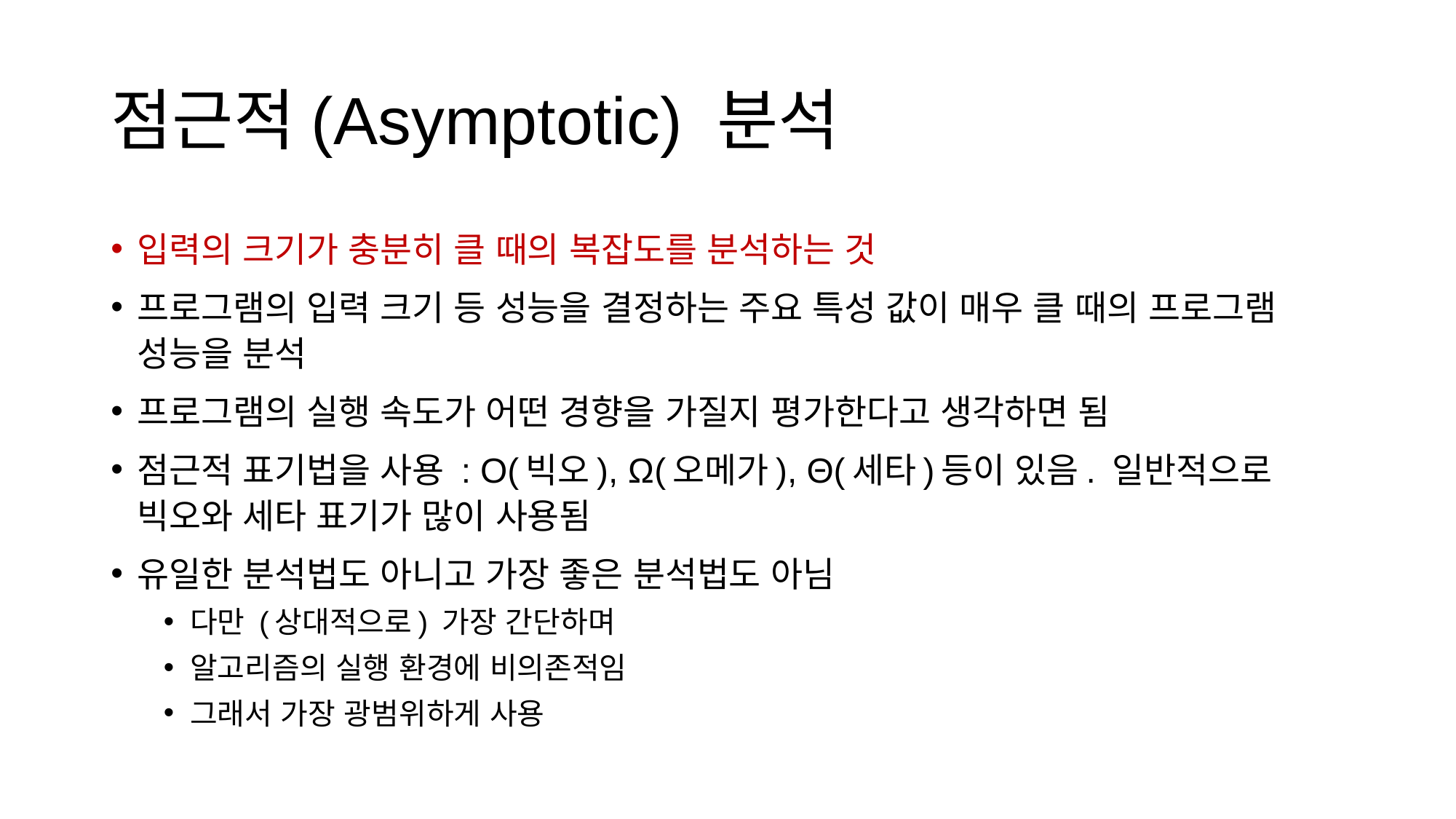

# 점근적(Asymptotic) 분석
입력의 크기가 충분히 클 때의 복잡도를 분석하는 것
프로그램의 입력 크기 등 성능을 결정하는 주요 특성 값이 매우 클 때의 프로그램 성능을 분석
프로그램의 실행 속도가 어떤 경향을 가질지 평가한다고 생각하면 됨
점근적 표기법을 사용 : O(빅오), Ω(오메가), Θ(세타)등이 있음. 일반적으로 빅오와 세타 표기가 많이 사용됨
유일한 분석법도 아니고 가장 좋은 분석법도 아님
다만 (상대적으로) 가장 간단하며
알고리즘의 실행 환경에 비의존적임
그래서 가장 광범위하게 사용